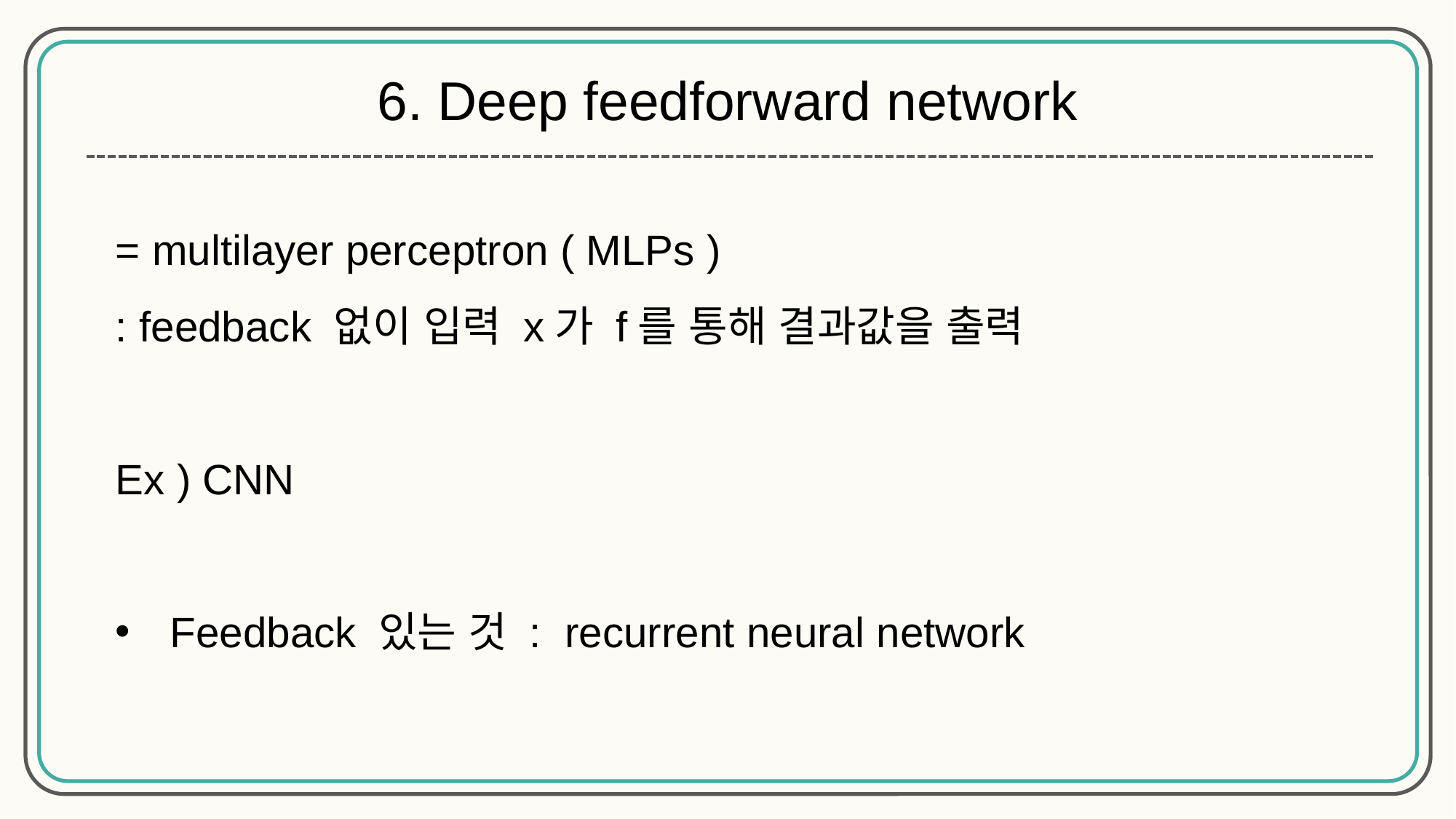

6. Deep feedforward network
= multilayer perceptron ( MLPs )
: feedback 없이 입력 x가 f를 통해 결과값을 출력

Ex ) CNN

Feedback 있는 것 :  recurrent neural network